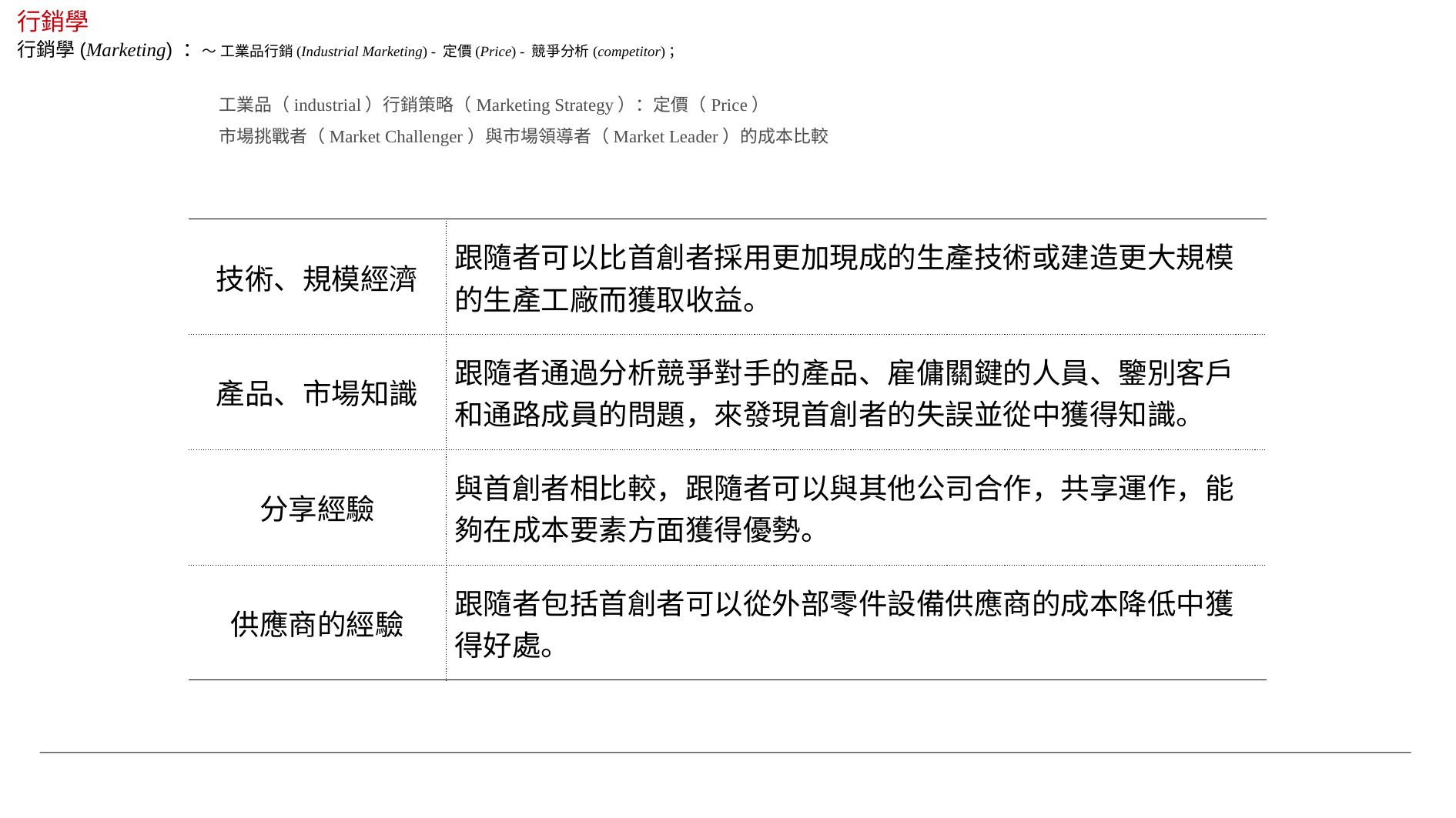

行銷學
行銷學(Marketing) ：～ 工業品行銷(Industrial Marketing) - 定價(Price) - 競爭分析(competitor)；
工業品（industrial）行銷策略（Marketing Strategy）：定價（Price）
市場挑戰者（Market Challenger）與市場領導者（Market Leader）的成本比較
| 技術、規模經濟 | 跟隨者可以比首創者採用更加現成的生產技術或建造更大規模的生產工廠而獲取收益。 |
| --- | --- |
| 產品、市場知識 | 跟隨者通過分析競爭對手的產品、雇傭關鍵的人員、鑒別客戶和通路成員的問題，來發現首創者的失誤並從中獲得知識。 |
| 分享經驗 | 與首創者相比較，跟隨者可以與其他公司合作，共享運作，能夠在成本要素方面獲得優勢。 |
| 供應商的經驗 | 跟隨者包括首創者可以從外部零件設備供應商的成本降低中獲得好處。 |